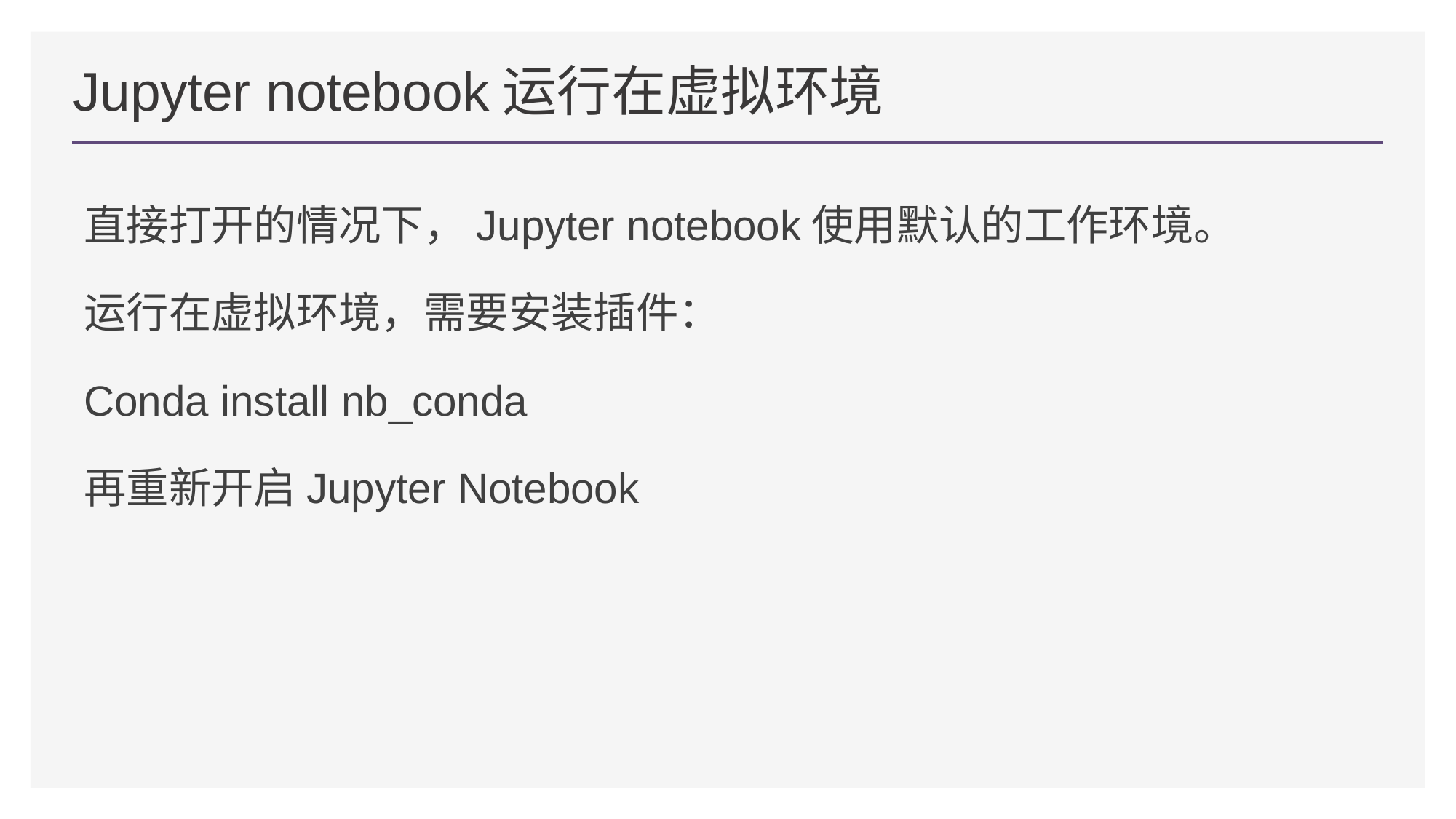

# Jupyter notebook运行在虚拟环境
直接打开的情况下，Jupyter notebook使用默认的工作环境。

运行在虚拟环境，需要安装插件：

Conda install nb_conda

再重新开启Jupyter Notebook